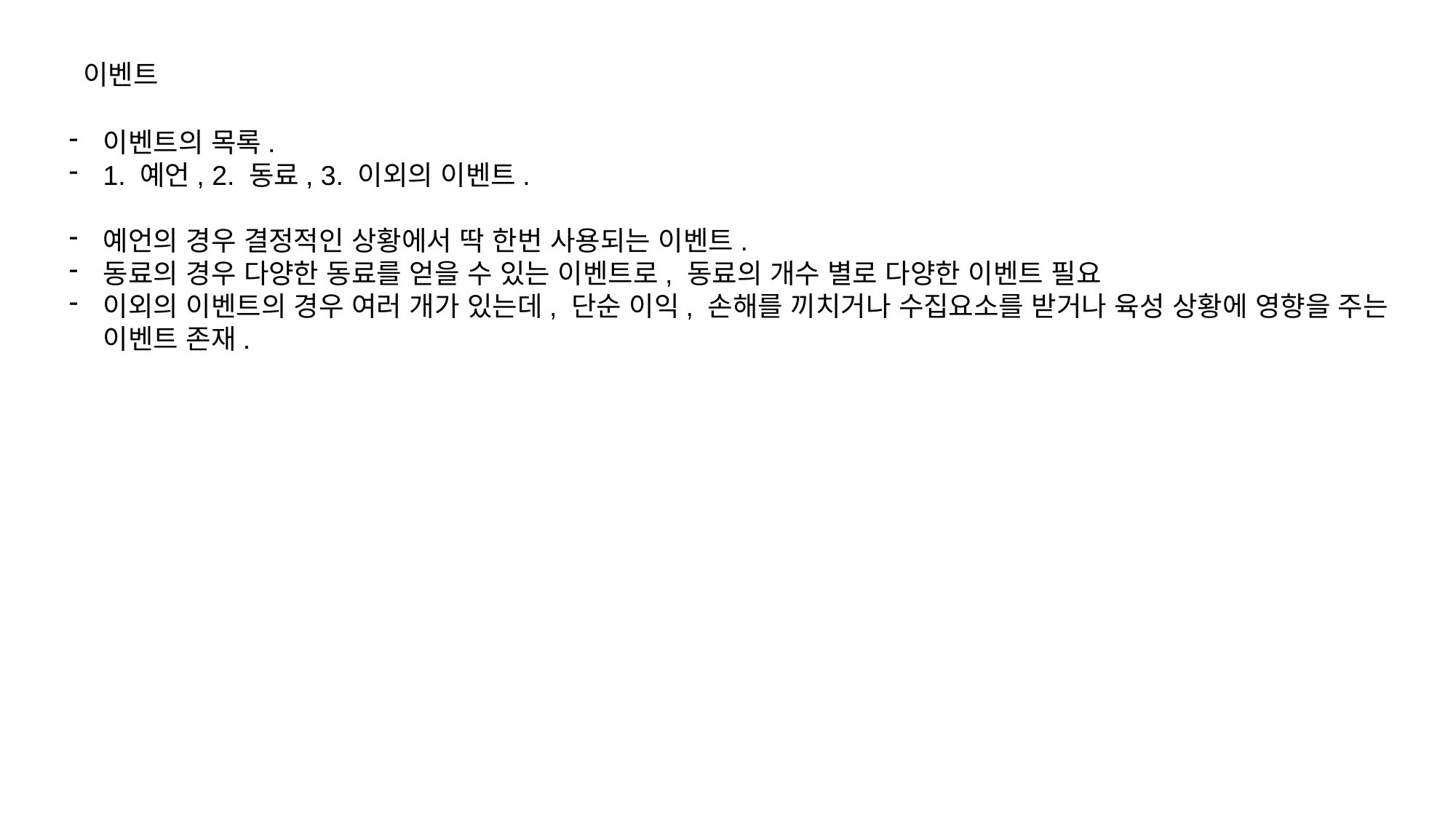

이벤트
이벤트의 목록.
1. 예언, 2. 동료, 3. 이외의 이벤트.

예언의 경우 결정적인 상황에서 딱 한번 사용되는 이벤트.
동료의 경우 다양한 동료를 얻을 수 있는 이벤트로, 동료의 개수 별로 다양한 이벤트 필요
이외의 이벤트의 경우 여러 개가 있는데, 단순 이익, 손해를 끼치거나 수집요소를 받거나 육성 상황에 영향을 주는 이벤트 존재.